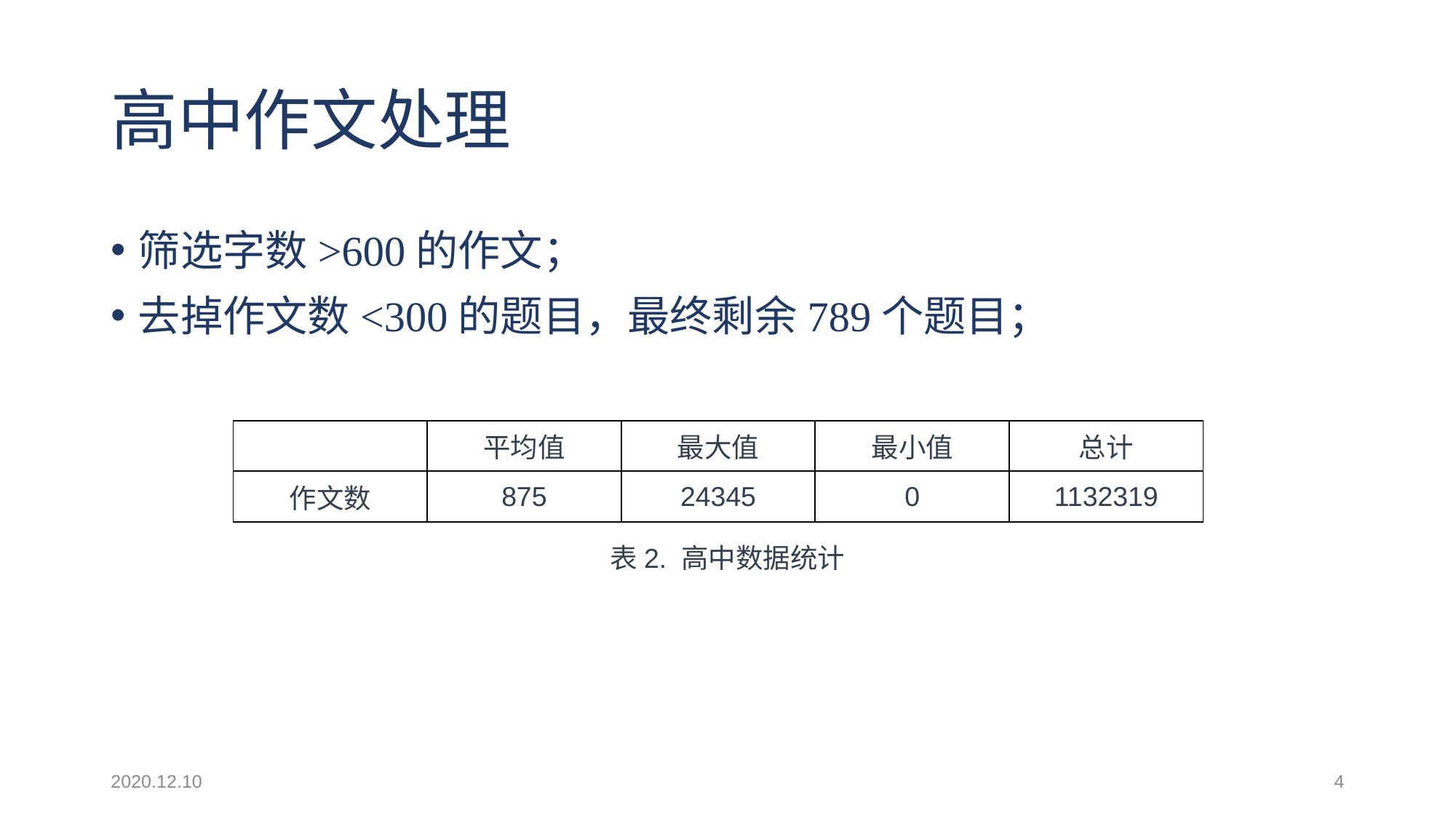

# 高中作文处理
筛选字数>600的作文；
去掉作文数<300的题目，最终剩余789个题目；
|  | 平均值 | 最大值 | 最小值 | 总计 |
| --- | --- | --- | --- | --- |
| 作文数 | 875 | 24345 | 0 | 1132319 |
表2. 高中数据统计
2020.12.10
4